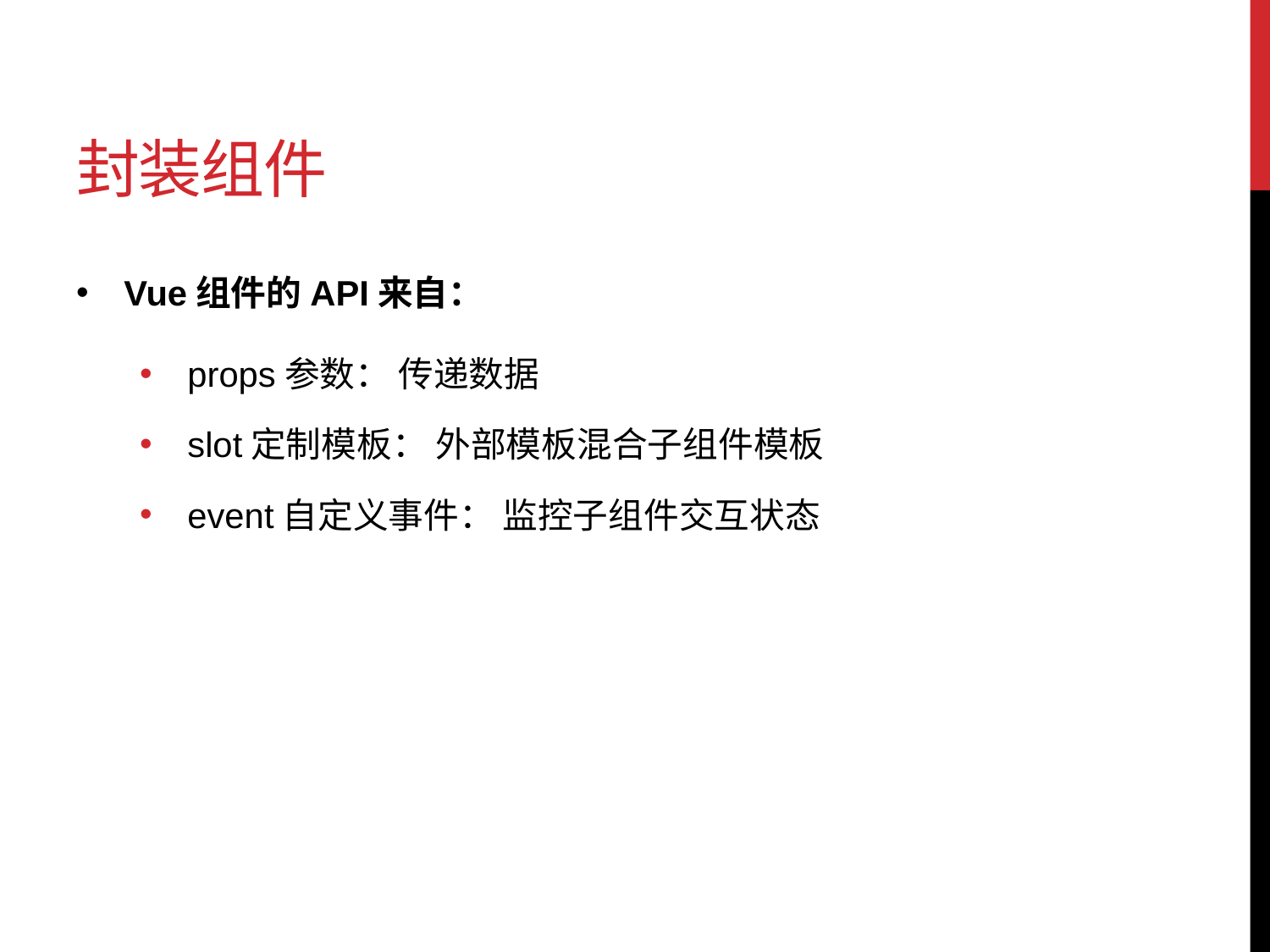

# 封装组件
Vue组件的API来自：
props参数： 传递数据
slot定制模板： 外部模板混合子组件模板
event自定义事件： 监控子组件交互状态